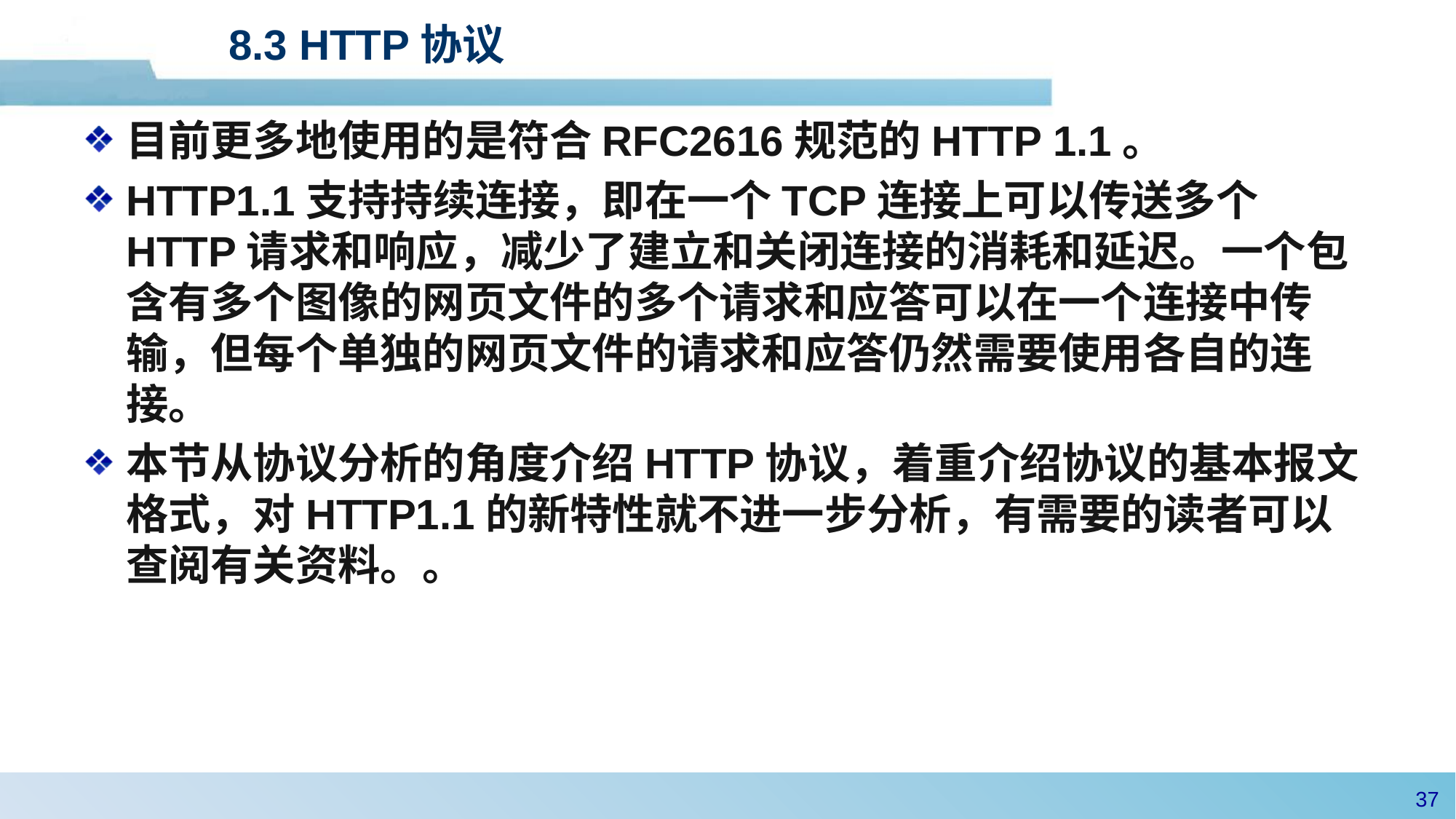

# 8.3 HTTP协议
目前更多地使用的是符合RFC2616规范的HTTP 1.1。
HTTP1.1支持持续连接，即在一个TCP连接上可以传送多个HTTP请求和响应，减少了建立和关闭连接的消耗和延迟。一个包含有多个图像的网页文件的多个请求和应答可以在一个连接中传输，但每个单独的网页文件的请求和应答仍然需要使用各自的连接。
本节从协议分析的角度介绍HTTP协议，着重介绍协议的基本报文格式，对HTTP1.1的新特性就不进一步分析，有需要的读者可以查阅有关资料。。
37